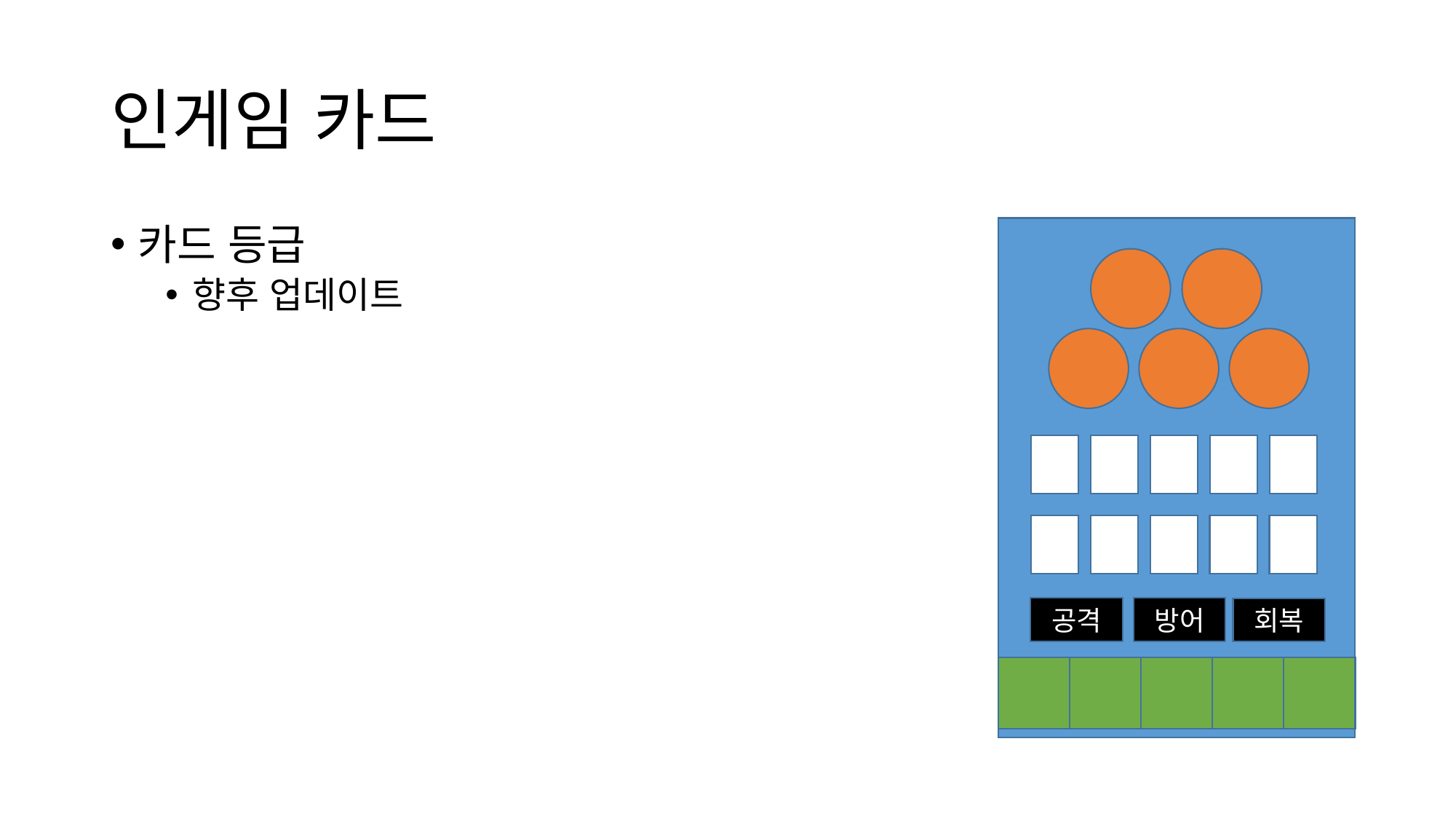

# 인게임 카드
카드 등급
향후 업데이트

공격
방어
회복